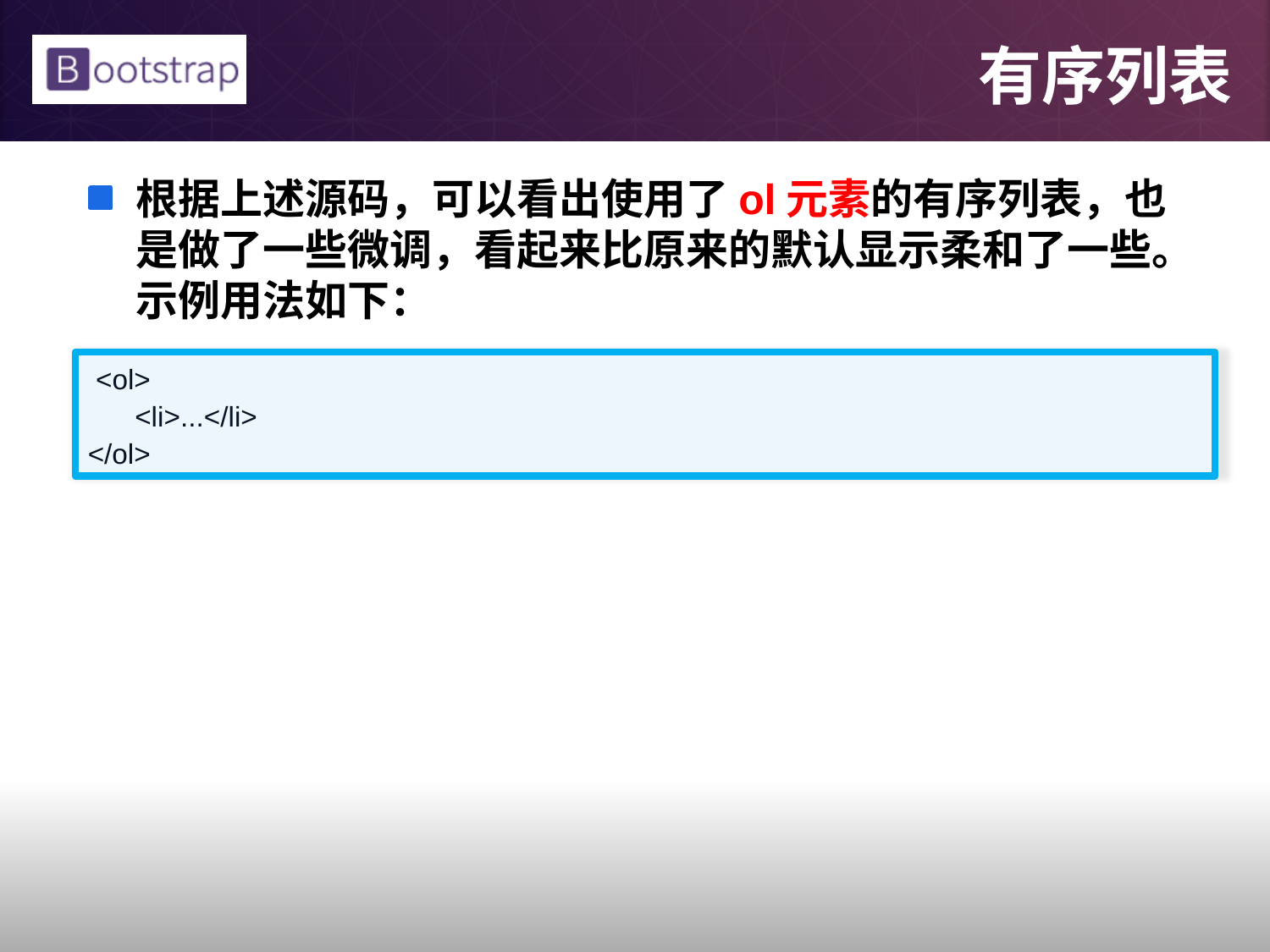

# 有序列表
根据上述源码，可以看出使用了ol元素的有序列表，也是做了一些微调，看起来比原来的默认显示柔和了一些。示例用法如下：
 <ol>
      <li>...</li>
</ol>